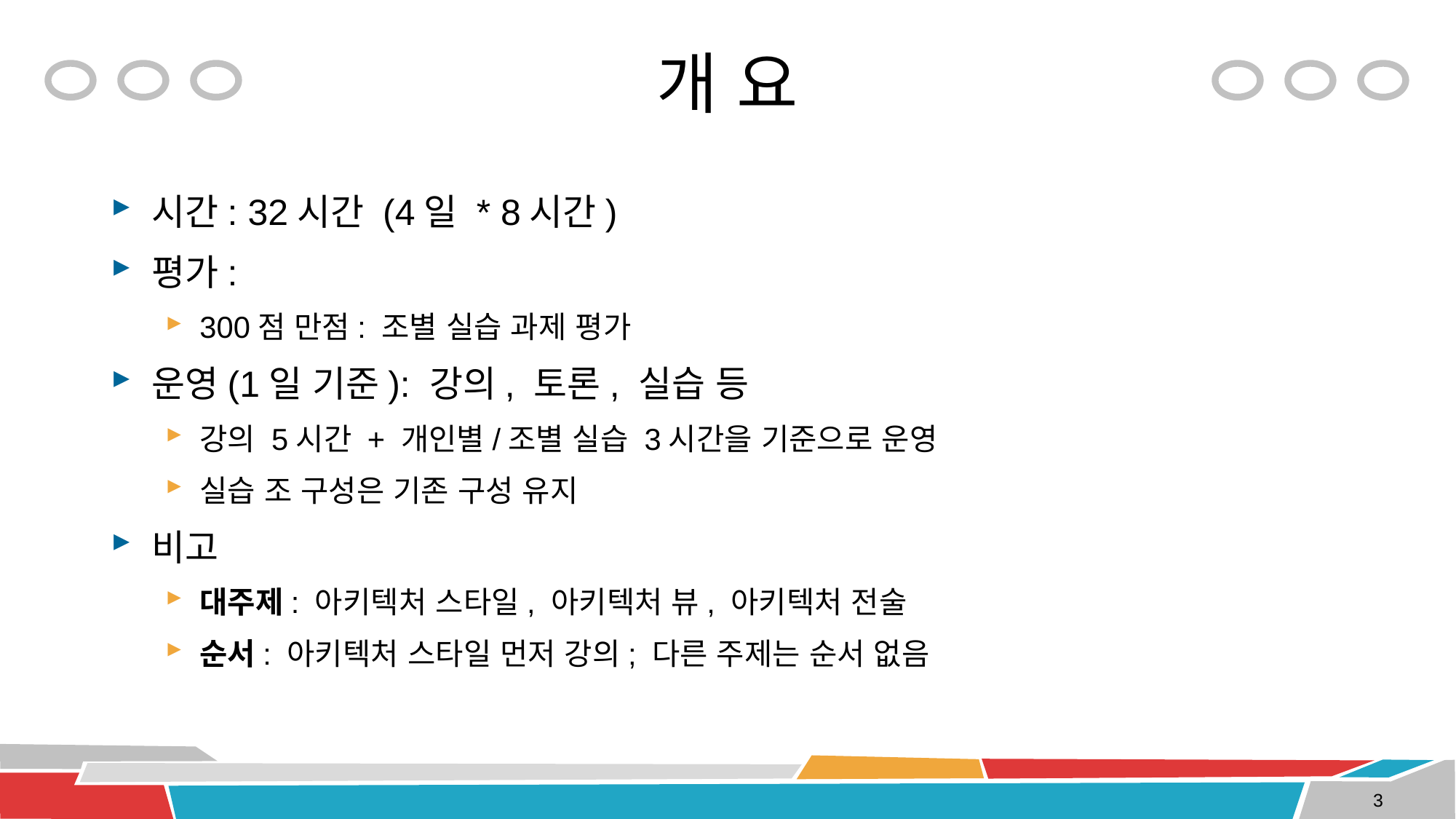

# 개 요
시간: 32시간 (4일 * 8시간)
평가:
300점 만점: 조별 실습 과제 평가
운영(1일 기준): 강의, 토론, 실습 등
강의 5시간 + 개인별/조별 실습 3시간을 기준으로 운영
실습 조 구성은 기존 구성 유지
비고
대주제: 아키텍처 스타일, 아키텍처 뷰, 아키텍처 전술
순서: 아키텍처 스타일 먼저 강의; 다른 주제는 순서 없음
3